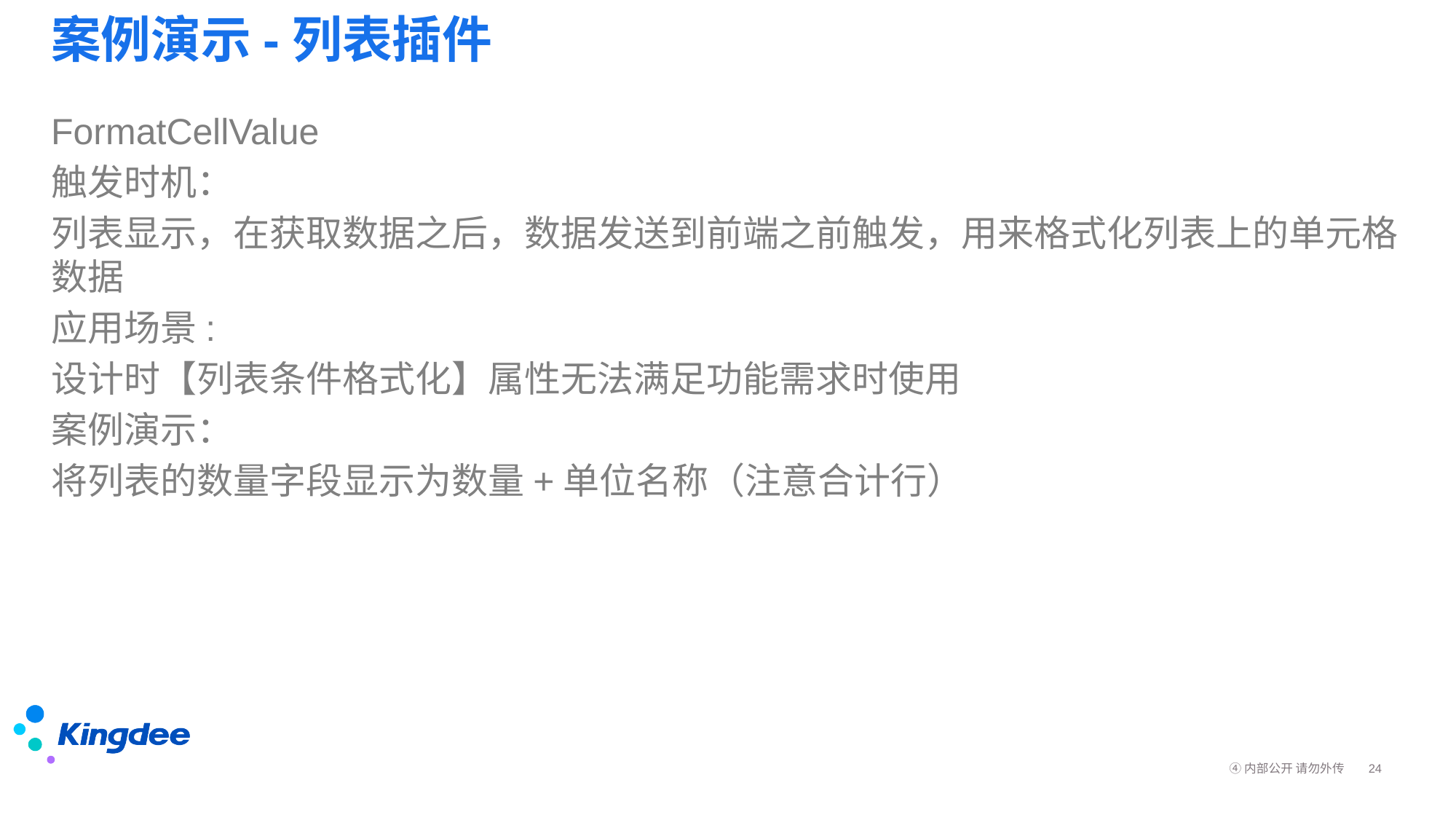

# 案例演示-列表插件
FormatCellValue
触发时机：
列表显示，在获取数据之后，数据发送到前端之前触发，用来格式化列表上的单元格数据
应用场景:
设计时【列表条件格式化】属性无法满足功能需求时使用
案例演示：
将列表的数量字段显示为数量+单位名称（注意合计行）